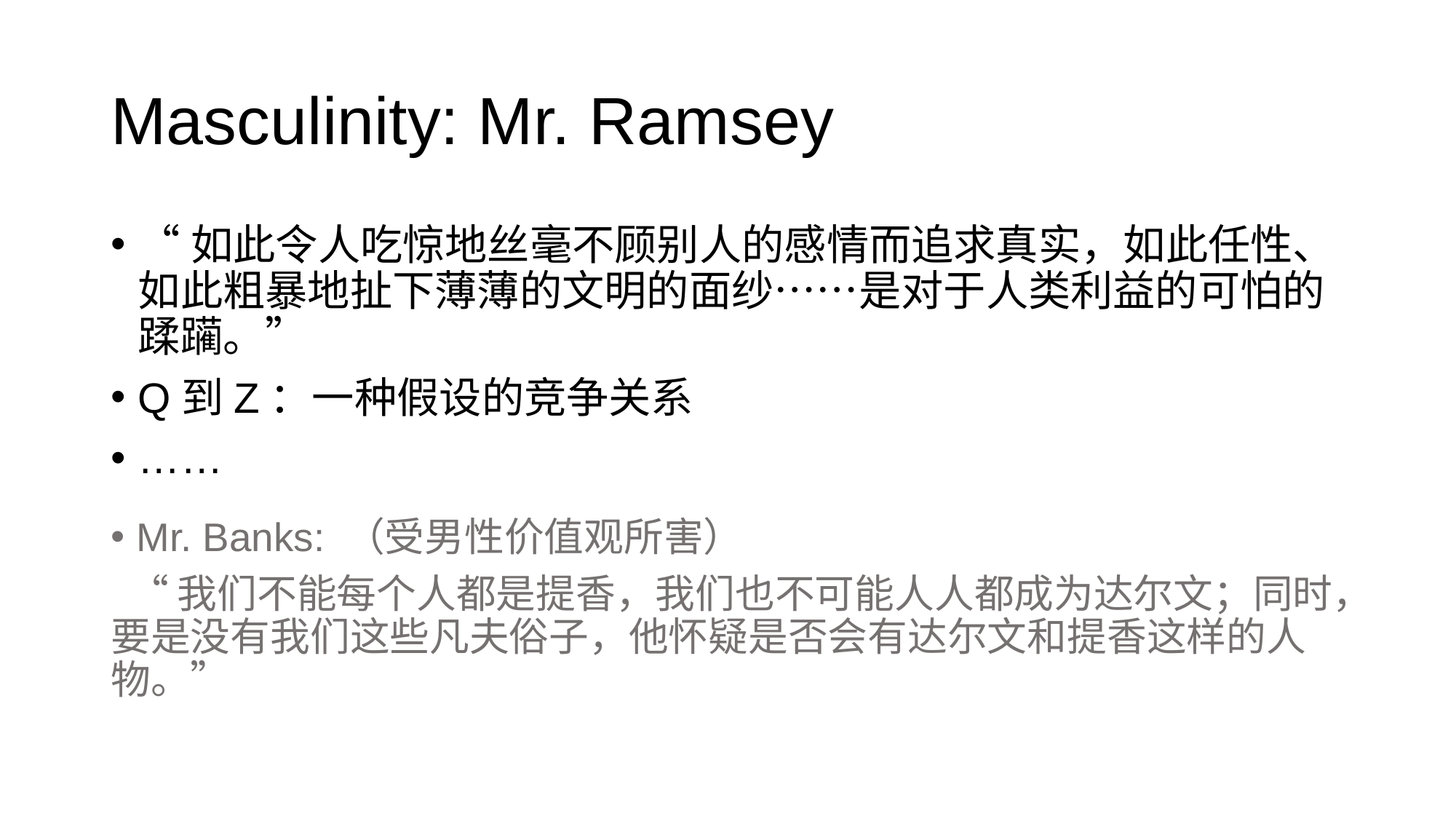

# Masculinity: Mr. Ramsey
“如此令人吃惊地丝毫不顾别人的感情而追求真实，如此任性、如此粗暴地扯下薄薄的文明的面纱……是对于人类利益的可怕的蹂躏。”
Q到Z：一种假设的竞争关系
……
Mr. Banks: （受男性价值观所害）
  “我们不能每个人都是提香，我们也不可能人人都成为达尔文；同时，要是没有我们这些凡夫俗子，他怀疑是否会有达尔文和提香这样的人物。”